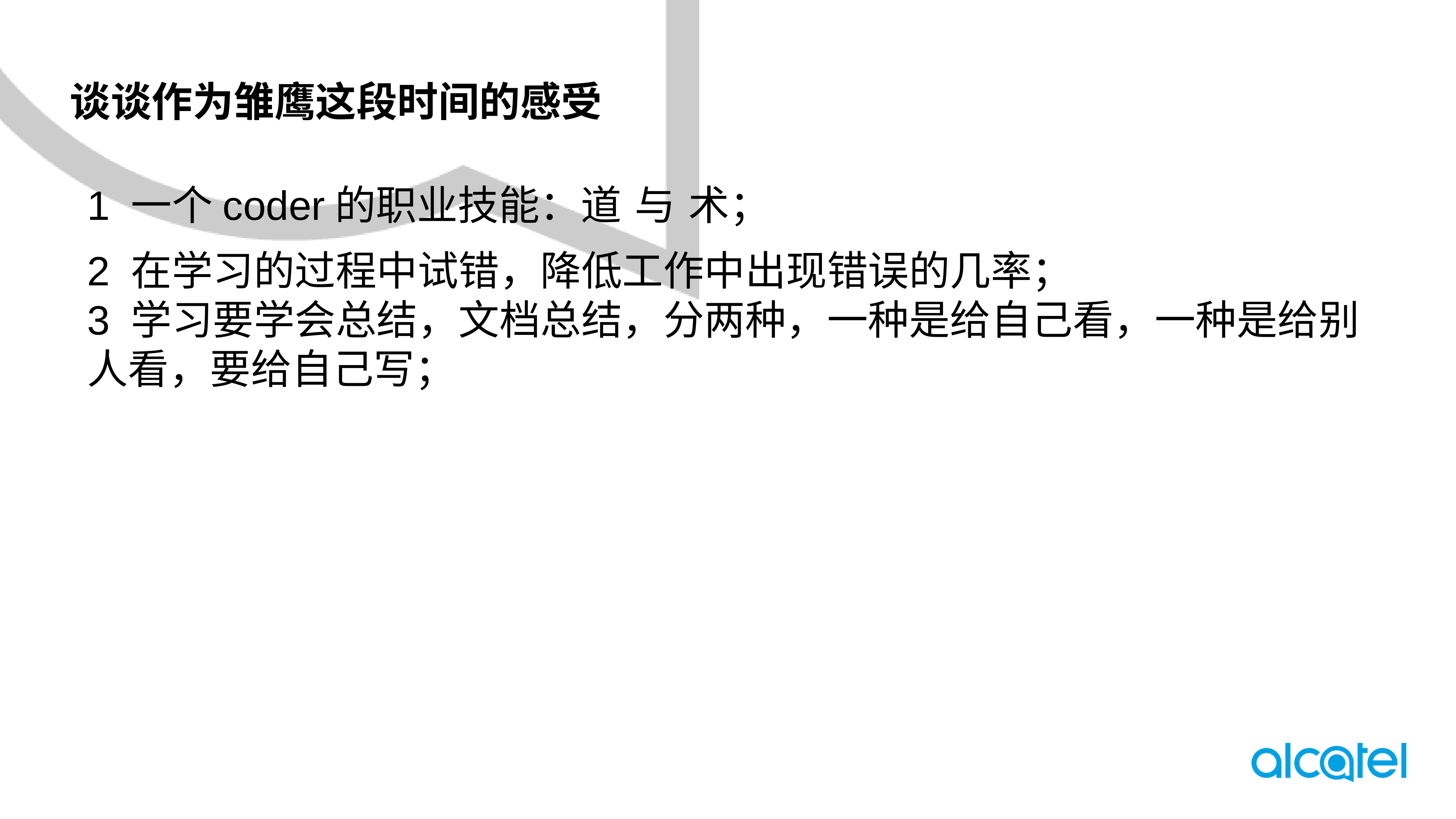

谈谈作为雏鹰这段时间的感受
1 一个coder的职业技能：道 与 术；

2 在学习的过程中试错，降低工作中出现错误的几率；
3 学习要学会总结，文档总结，分两种，一种是给自己看，一种是给别人看，要给自己写；